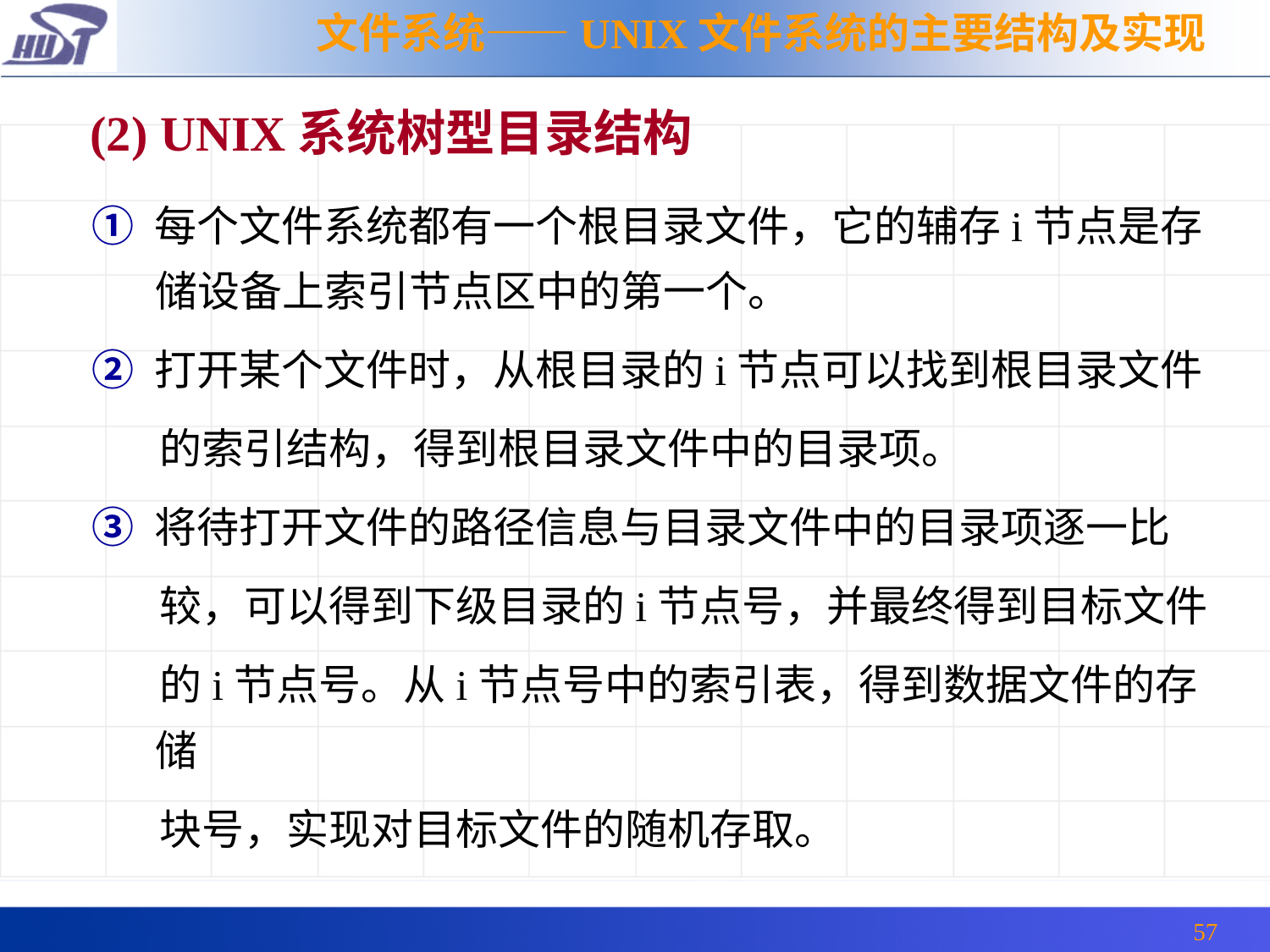

文件系统——UNIX文件系统的主要结构及实现
(2) UNIX系统树型目录结构
① 每个文件系统都有一个根目录文件，它的辅存i节点是存储设备上索引节点区中的第一个。
② 打开某个文件时，从根目录的i节点可以找到根目录文件
      的索引结构，得到根目录文件中的目录项。
③ 将待打开文件的路径信息与目录文件中的目录项逐一比
      较，可以得到下级目录的i节点号，并最终得到目标文件
      的i节点号。从i节点号中的索引表，得到数据文件的存储
      块号，实现对目标文件的随机存取。
57